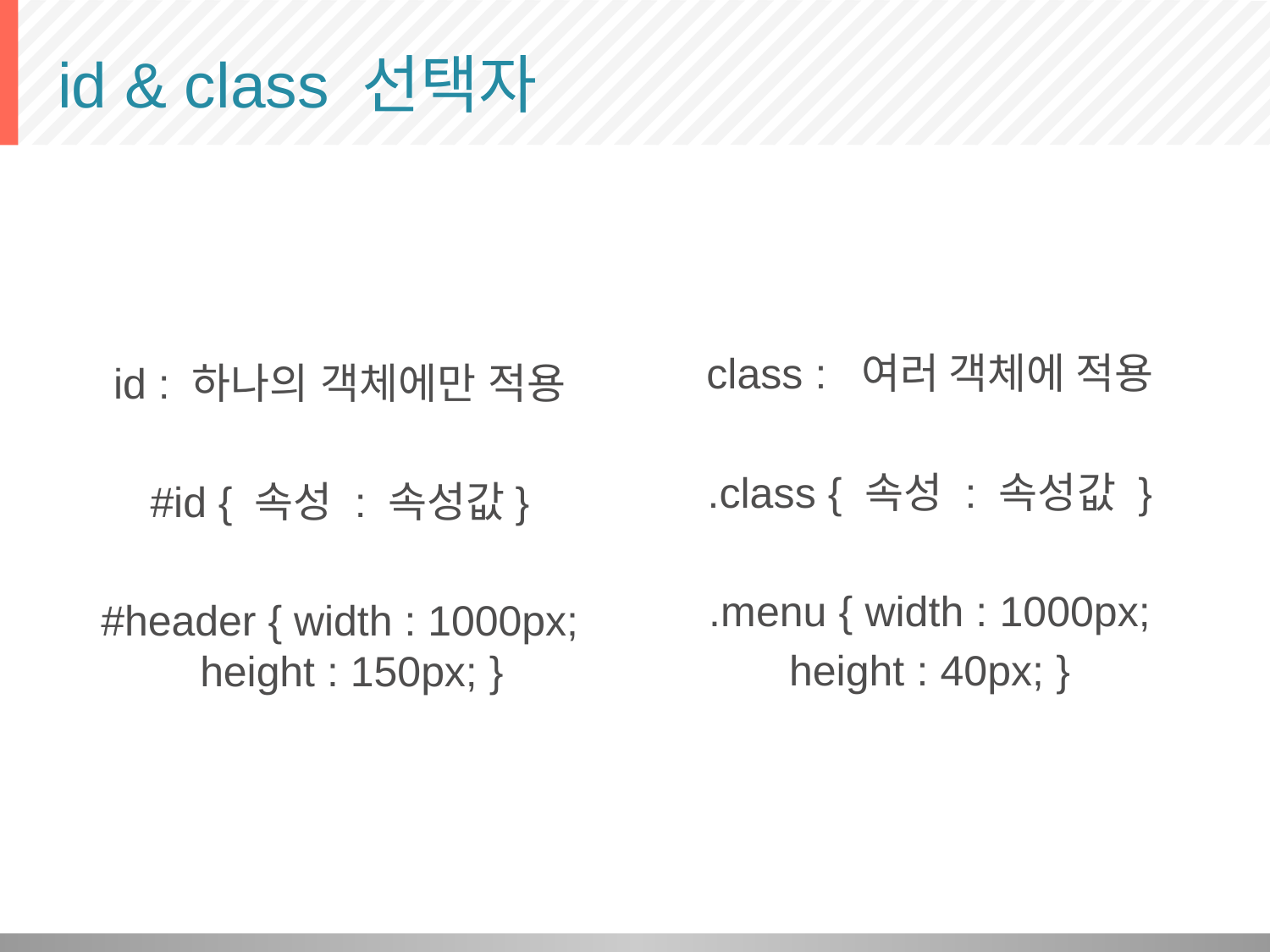

# id & class 선택자
class :  여러 객체에 적용

.class { 속성 : 속성값 }

.menu { width : 1000px;
height : 40px; }
id : 하나의 객체에만 적용

#id { 속성 : 속성값}

#header { width : 1000px; height : 150px; }